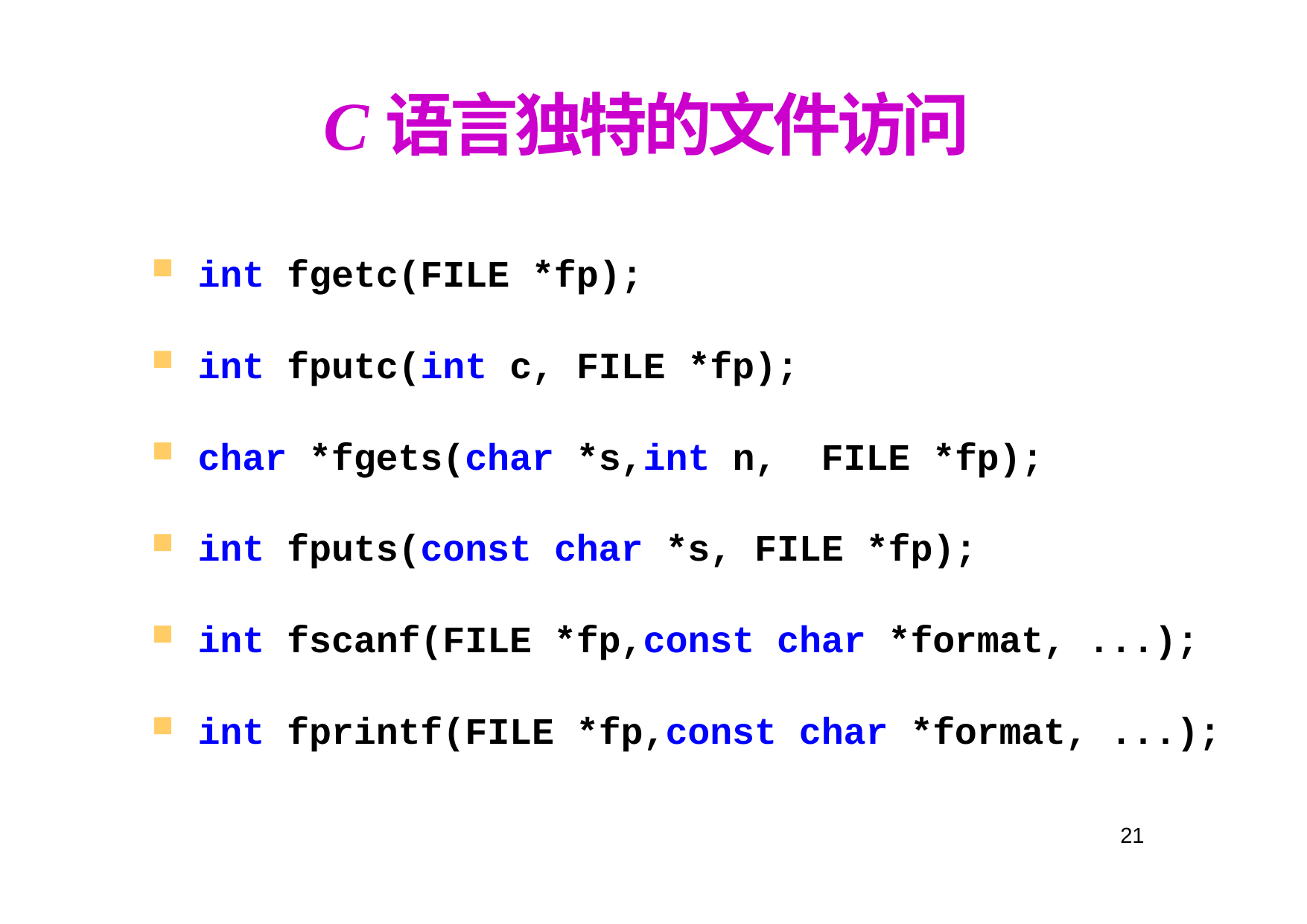

# C语言独特的文件访问
int fgetc(FILE *fp);
int fputc(int c, FILE *fp);
char *fgets(char *s,int n,  FILE *fp);
int fputs(const char *s, FILE *fp);
int fscanf(FILE *fp,const char *format, ...);
int fprintf(FILE *fp,const char *format, ...);
21